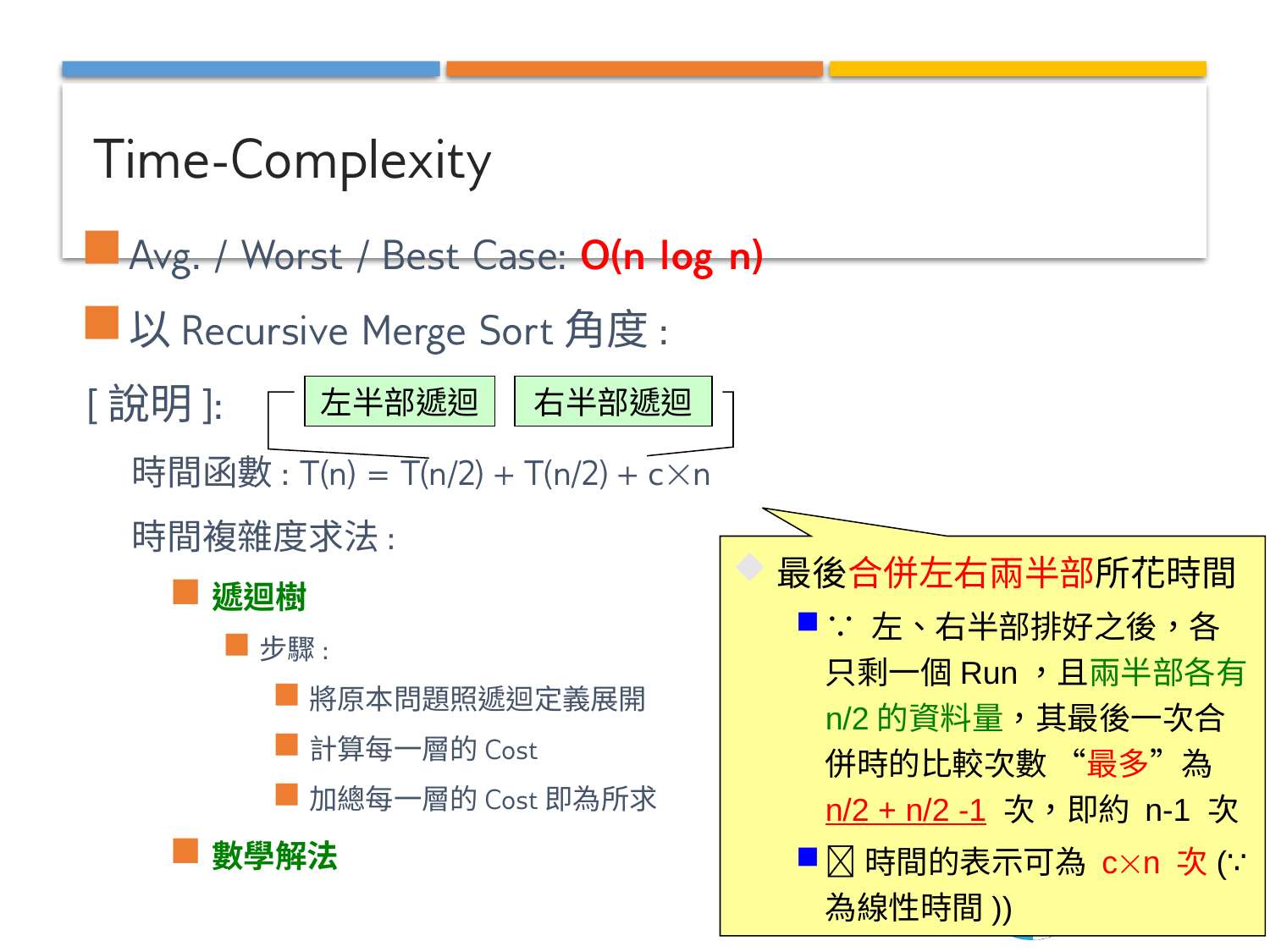

# Time-Complexity
Avg. / Worst / Best Case: O(n log n)
以Recursive Merge Sort角度:
[說明]:
時間函數: T(n) = T(n/2) + T(n/2) + c×n
時間複雜度求法:
遞迴樹
步驟:
將原本問題照遞迴定義展開
計算每一層的Cost
加總每一層的Cost即為所求
數學解法

左半部遞迴
右半部遞迴
最後合併左右兩半部所花時間
∵ 左、右半部排好之後，各只剩一個Run，且兩半部各有n/2的資料量，其最後一次合併時的比較次數 “最多”為 n/2 + n/2 -1 次，即約 n-1 次
∴時間的表示可為 c×n 次(∵為線性時間))